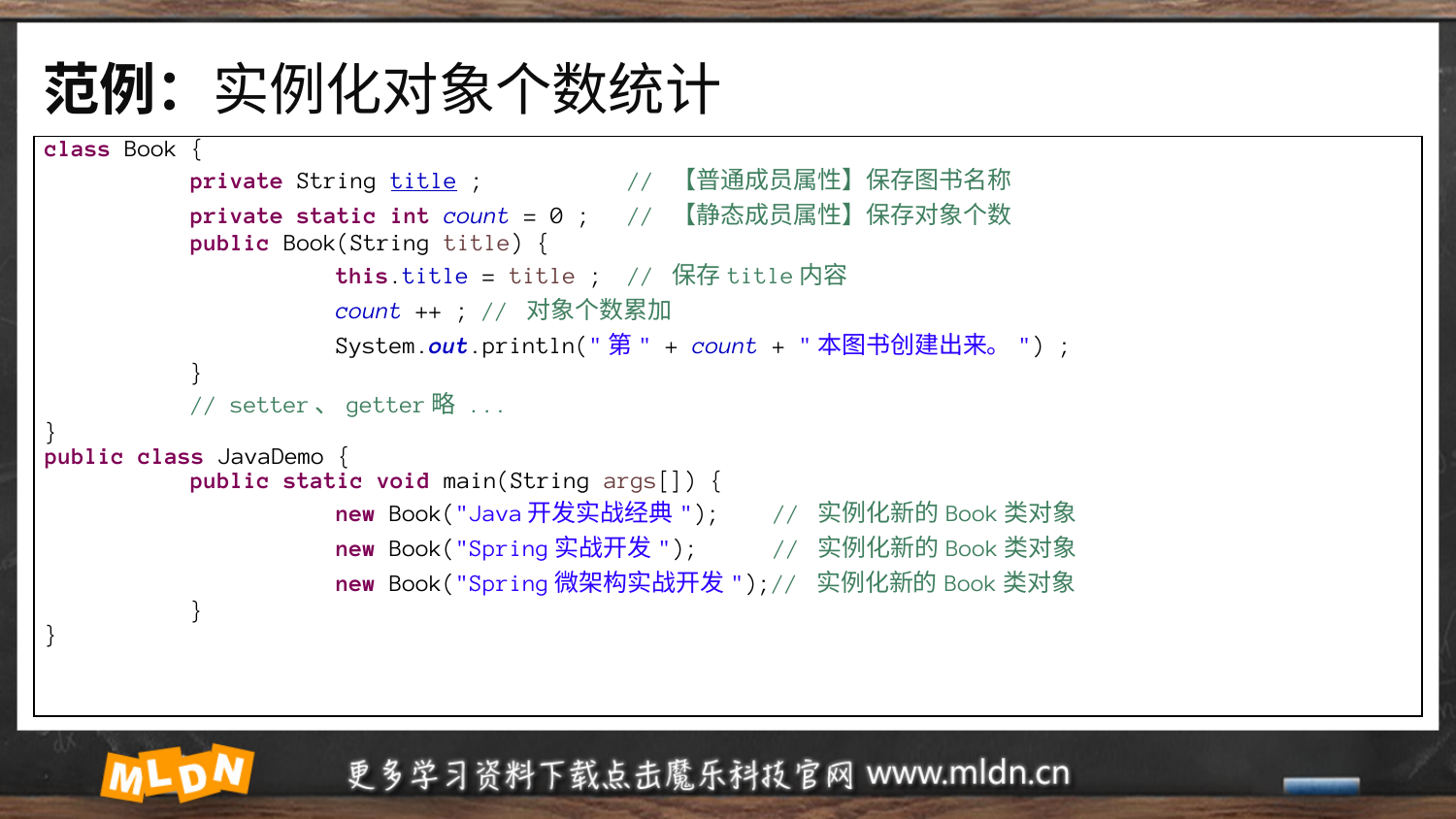

# 范例：实例化对象个数统计
| class Book { private String title ; // 【普通成员属性】保存图书名称 private static int count = 0 ; // 【静态成员属性】保存对象个数 public Book(String title) { this.title = title ; // 保存title内容 count ++ ; // 对象个数累加 System.out.println("第" + count + "本图书创建出来。") ; } // setter、getter略 ... } public class JavaDemo { public static void main(String args[]) { new Book("Java开发实战经典"); // 实例化新的Book类对象 new Book("Spring实战开发"); // 实例化新的Book类对象 new Book("Spring微架构实战开发");// 实例化新的Book类对象 } } |
| --- |